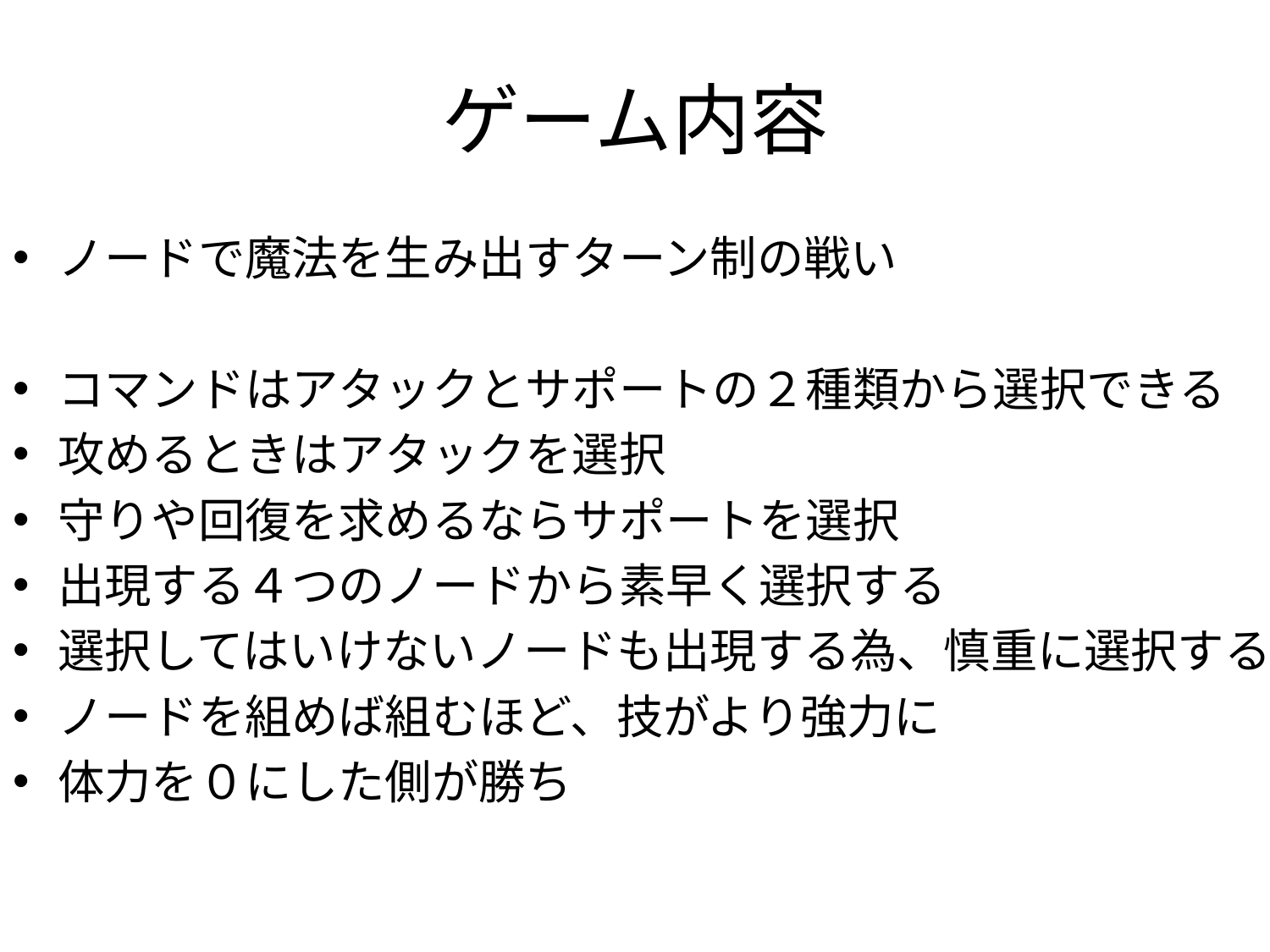

# ゲーム内容
ノードで魔法を生み出すターン制の戦い

コマンドはアタックとサポートの２種類から選択できる
攻めるときはアタックを選択
守りや回復を求めるならサポートを選択
出現する４つのノードから素早く選択する
選択してはいけないノードも出現する為、慎重に選択する
ノードを組めば組むほど、技がより強力に
体力を０にした側が勝ち